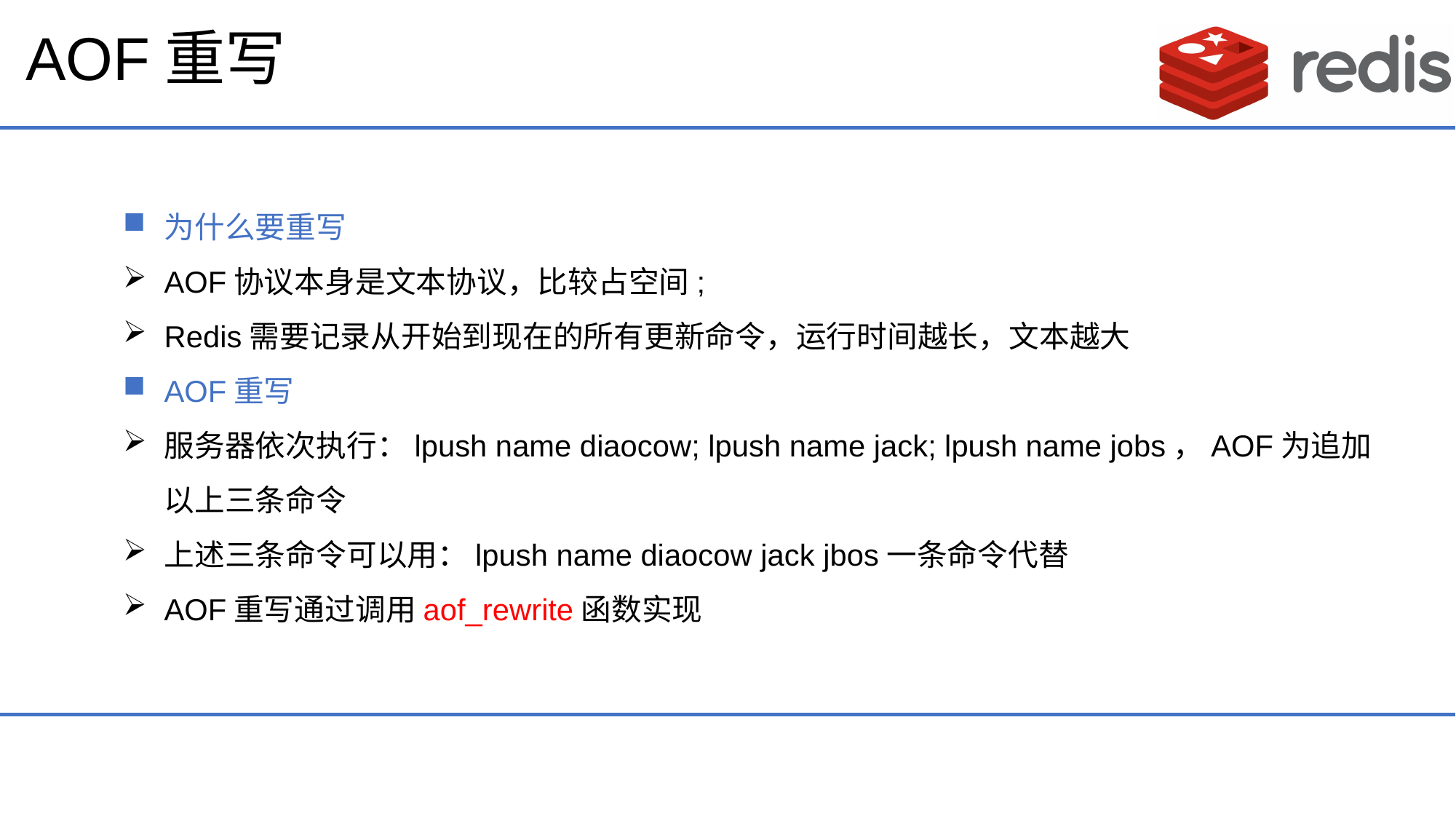

# AOF重写
为什么要重写
AOF协议本身是文本协议，比较占空间;
Redis需要记录从开始到现在的所有更新命令，运行时间越长，文本越大
AOF重写
服务器依次执行：lpush name diaocow; lpush name jack; lpush name jobs，AOF为追加以上三条命令
上述三条命令可以用：lpush name diaocow jack jbos一条命令代替
AOF重写通过调用aof_rewrite函数实现